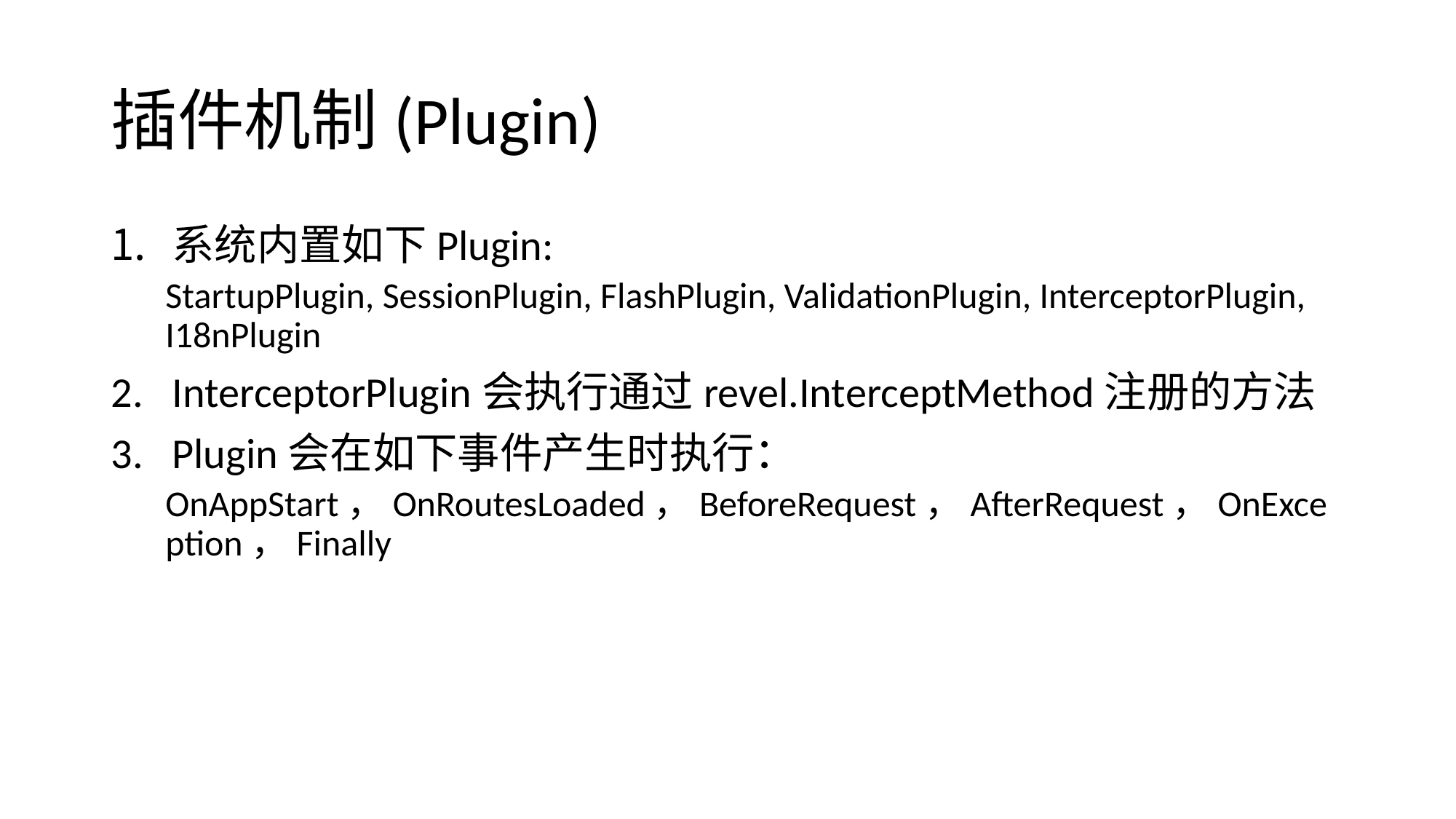

# 插件机制(Plugin)
系统内置如下Plugin:
StartupPlugin, SessionPlugin, FlashPlugin, ValidationPlugin, InterceptorPlugin, I18nPlugin
InterceptorPlugin会执行通过revel.InterceptMethod注册的方法
Plugin会在如下事件产生时执行：
OnAppStart，OnRoutesLoaded，BeforeRequest，AfterRequest，OnException，Finally